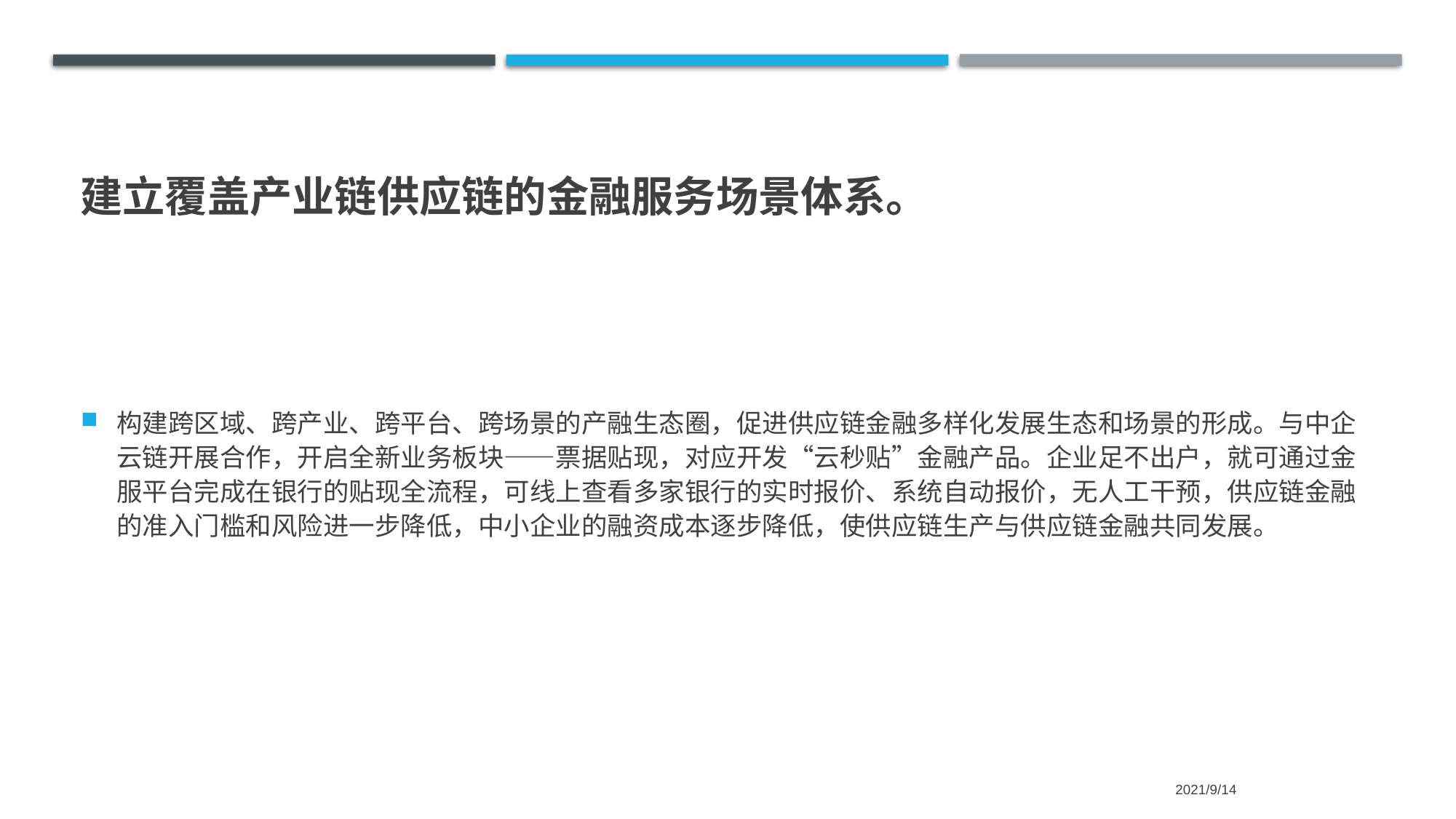

# 建立覆盖产业链供应链的金融服务场景体系。
构建跨区域、跨产业、跨平台、跨场景的产融生态圈，促进供应链金融多样化发展生态和场景的形成。与中企云链开展合作，开启全新业务板块——票据贴现，对应开发“云秒贴”金融产品。企业足不出户，就可通过金服平台完成在银行的贴现全流程，可线上查看多家银行的实时报价、系统自动报价，无人工干预，供应链金融的准入门槛和风险进一步降低，中小企业的融资成本逐步降低，使供应链生产与供应链金融共同发展。

2021/9/14